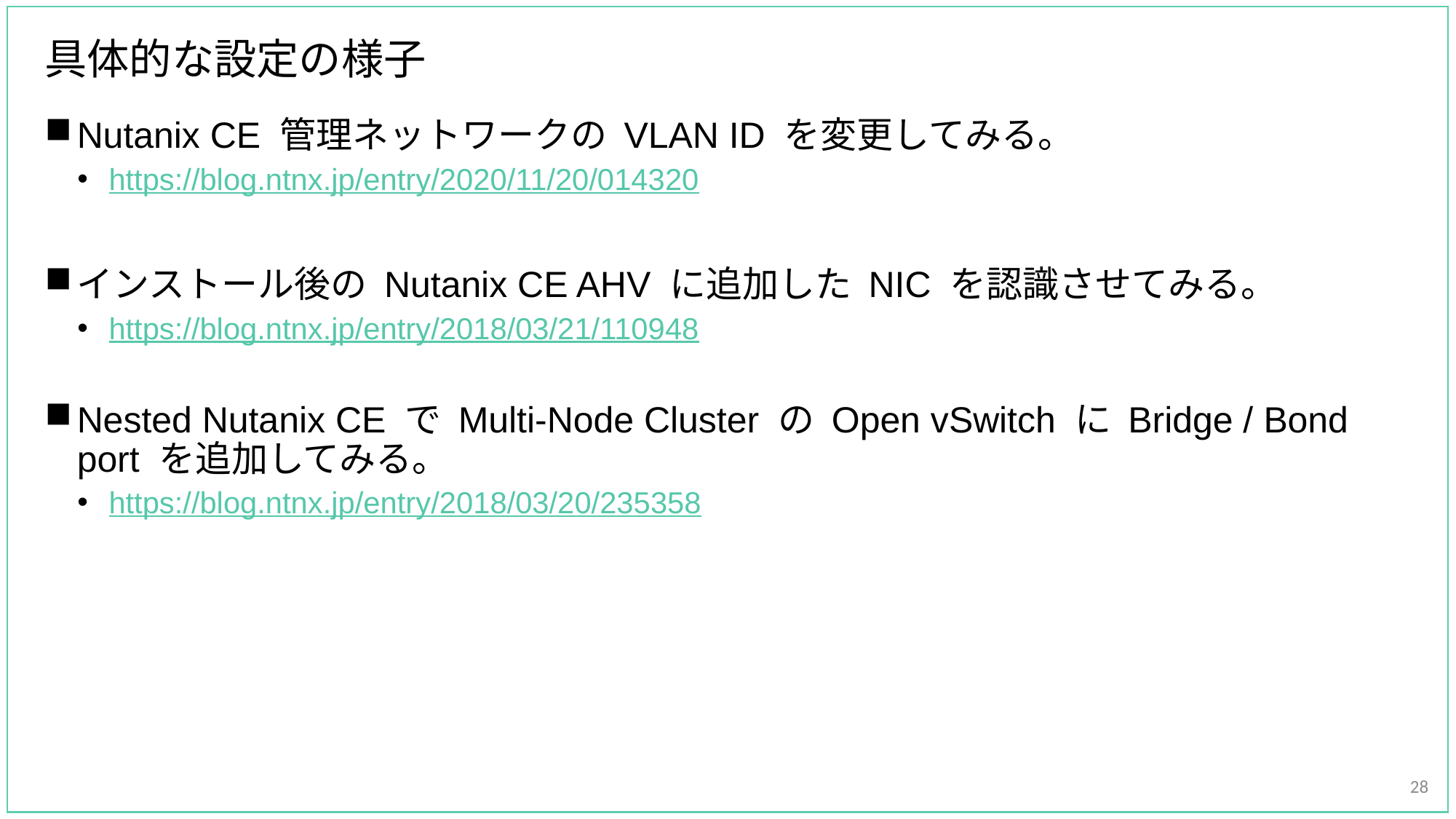

# 具体的な設定の様子
Nutanix CE 管理ネットワークの VLAN ID を変更してみる。
https://blog.ntnx.jp/entry/2020/11/20/014320

インストール後の Nutanix CE AHV に追加した NIC を認識させてみる。
https://blog.ntnx.jp/entry/2018/03/21/110948

Nested Nutanix CE で Multi-Node Cluster の Open vSwitch に Bridge / Bond port を追加してみる。
https://blog.ntnx.jp/entry/2018/03/20/235358

28